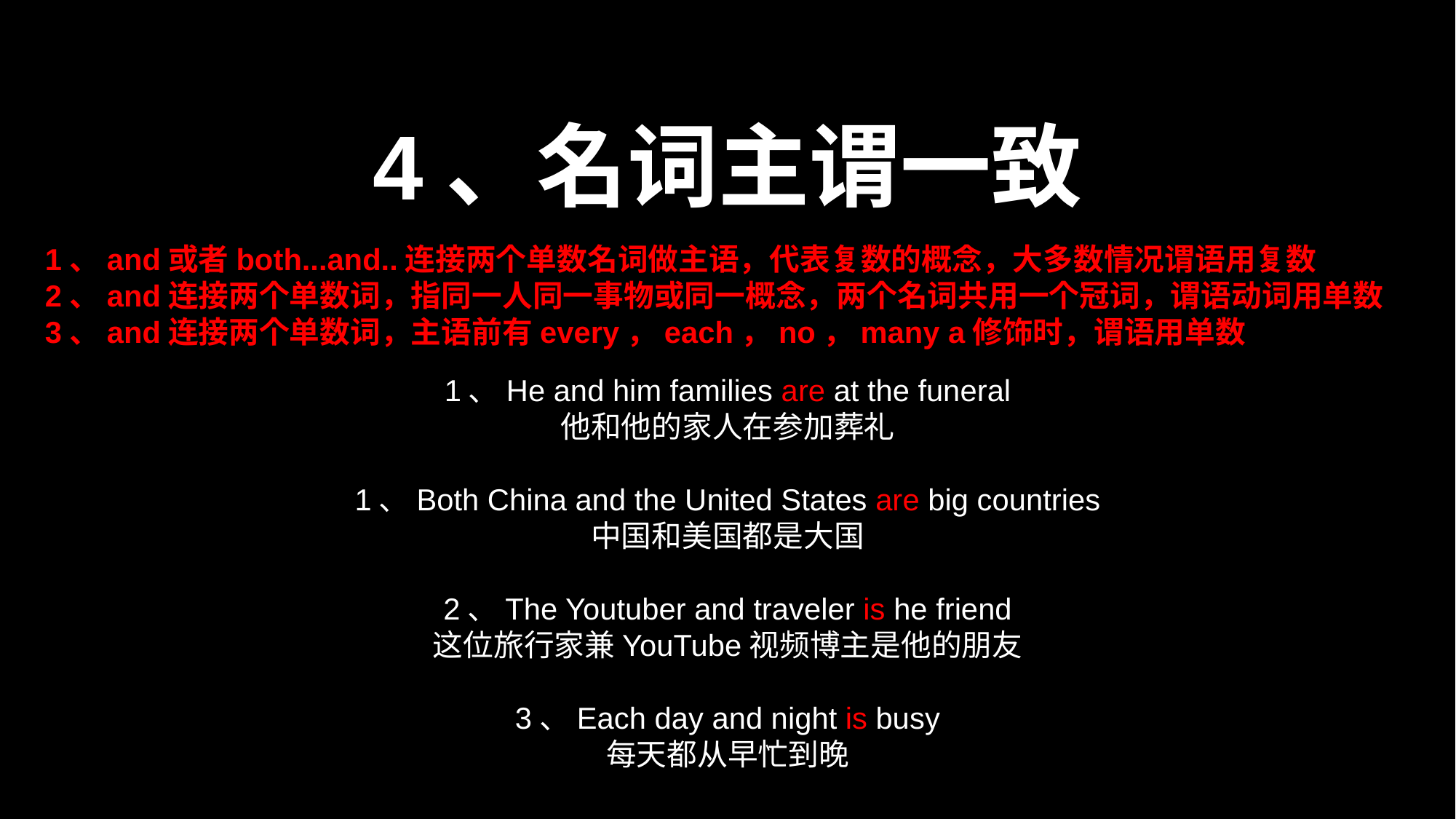

4、名词主谓一致
1、and或者both...and..连接两个单数名词做主语，代表复数的概念，大多数情况谓语用复数
2、and连接两个单数词，指同一人同一事物或同一概念，两个名词共用一个冠词，谓语动词用单数
3、and连接两个单数词，主语前有every，each，no，many a修饰时，谓语用单数
1、He and him families are at the funeral
他和他的家人在参加葬礼

1、Both China and the United States are big countries
中国和美国都是大国

2、The Youtuber and traveler is he friend
这位旅行家兼YouTube视频博主是他的朋友

3、Each day and night is busy
每天都从早忙到晚